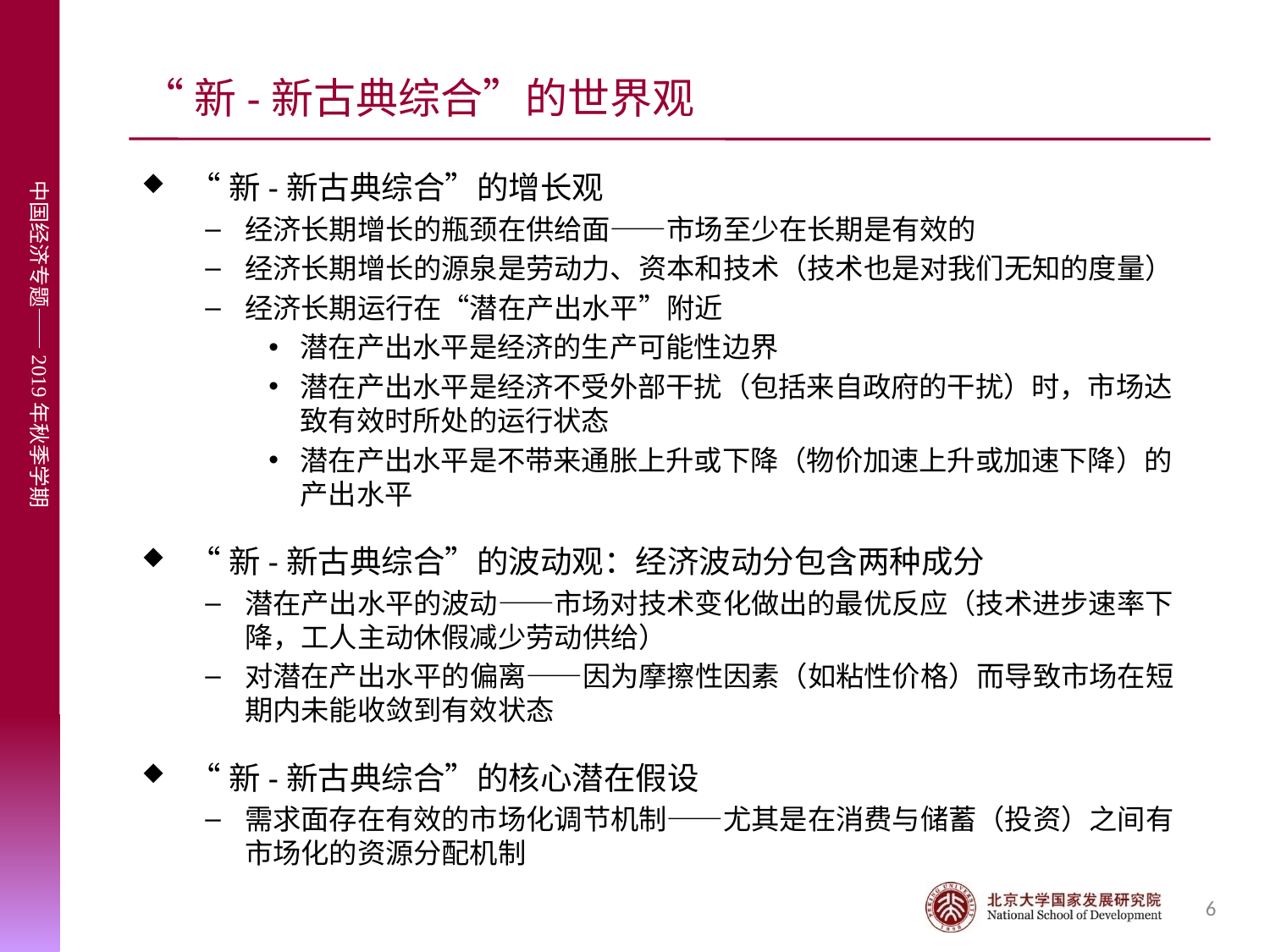

# “新-新古典综合”的世界观
“新-新古典综合”的增长观
经济长期增长的瓶颈在供给面——市场至少在长期是有效的
经济长期增长的源泉是劳动力、资本和技术（技术也是对我们无知的度量）
经济长期运行在“潜在产出水平”附近
潜在产出水平是经济的生产可能性边界
潜在产出水平是经济不受外部干扰（包括来自政府的干扰）时，市场达致有效时所处的运行状态
潜在产出水平是不带来通胀上升或下降（物价加速上升或加速下降）的产出水平
“新-新古典综合”的波动观：经济波动分包含两种成分
潜在产出水平的波动——市场对技术变化做出的最优反应（技术进步速率下降，工人主动休假减少劳动供给）
对潜在产出水平的偏离——因为摩擦性因素（如粘性价格）而导致市场在短期内未能收敛到有效状态
“新-新古典综合”的核心潜在假设
需求面存在有效的市场化调节机制——尤其是在消费与储蓄（投资）之间有市场化的资源分配机制
6